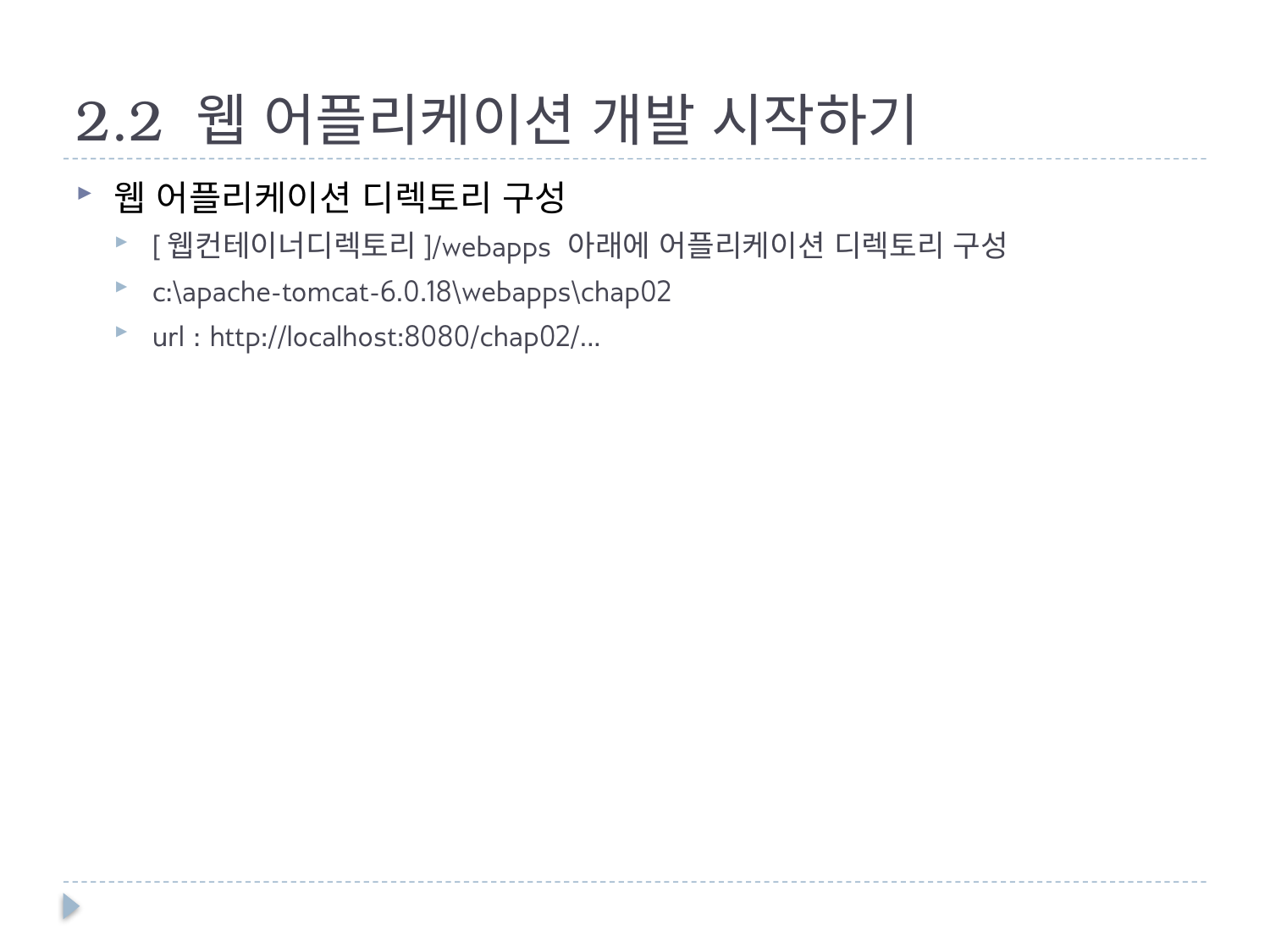

# 2.2 웹 어플리케이션 개발 시작하기
웹 어플리케이션 디렉토리 구성
[웹컨테이너디렉토리]/webapps 아래에 어플리케이션 디렉토리 구성
c:\apache-tomcat-6.0.18\webapps\chap02
url : http://localhost:8080/chap02/...